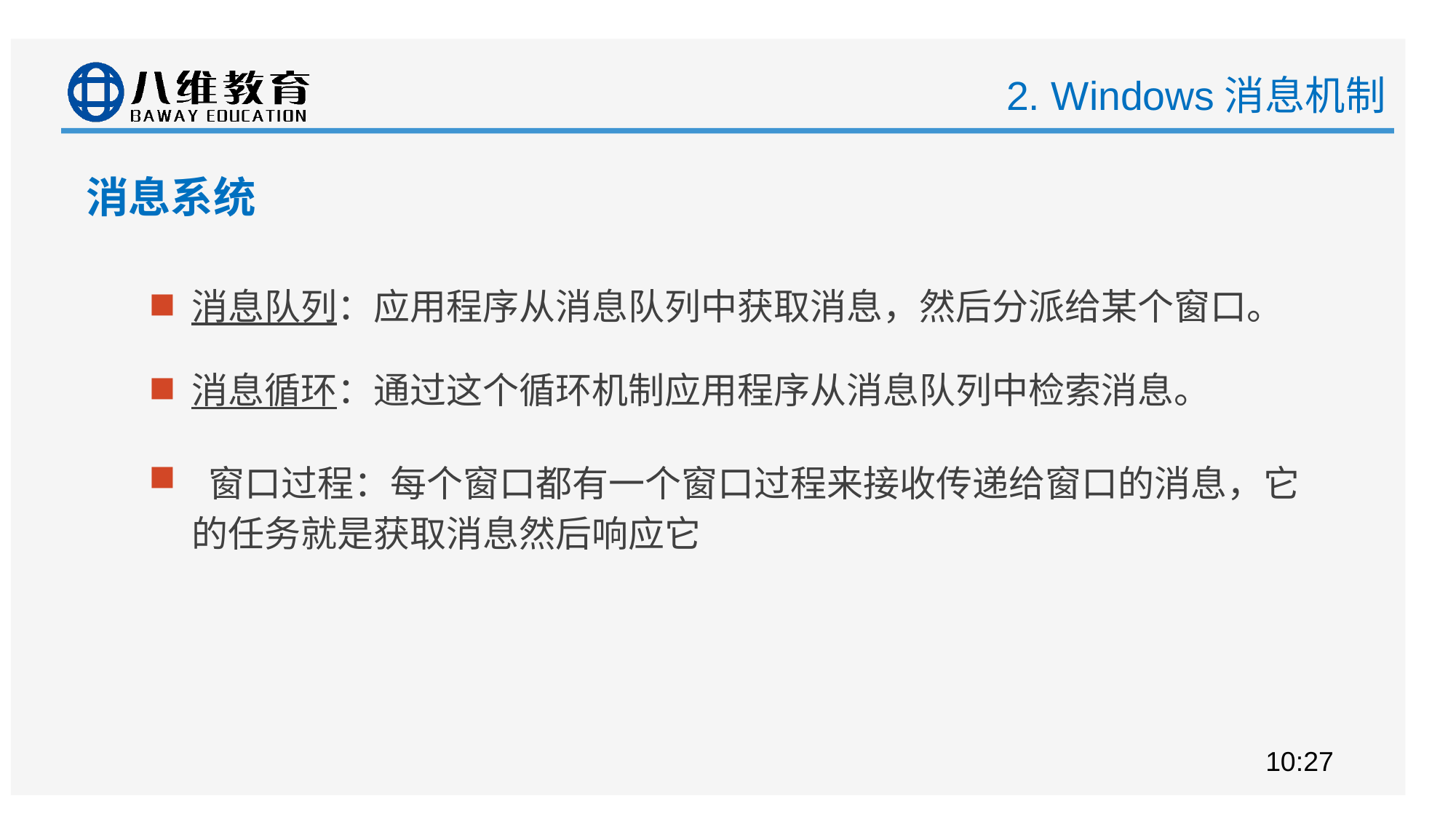

# 2. Windows消息机制
消息系统

消息队列：应用程序从消息队列中获取消息，然后分派给某个窗口。
消息循环：通过这个循环机制应用程序从消息队列中检索消息。
 窗口过程：每个窗口都有一个窗口过程来接收传递给窗口的消息，它的任务就是获取消息然后响应它